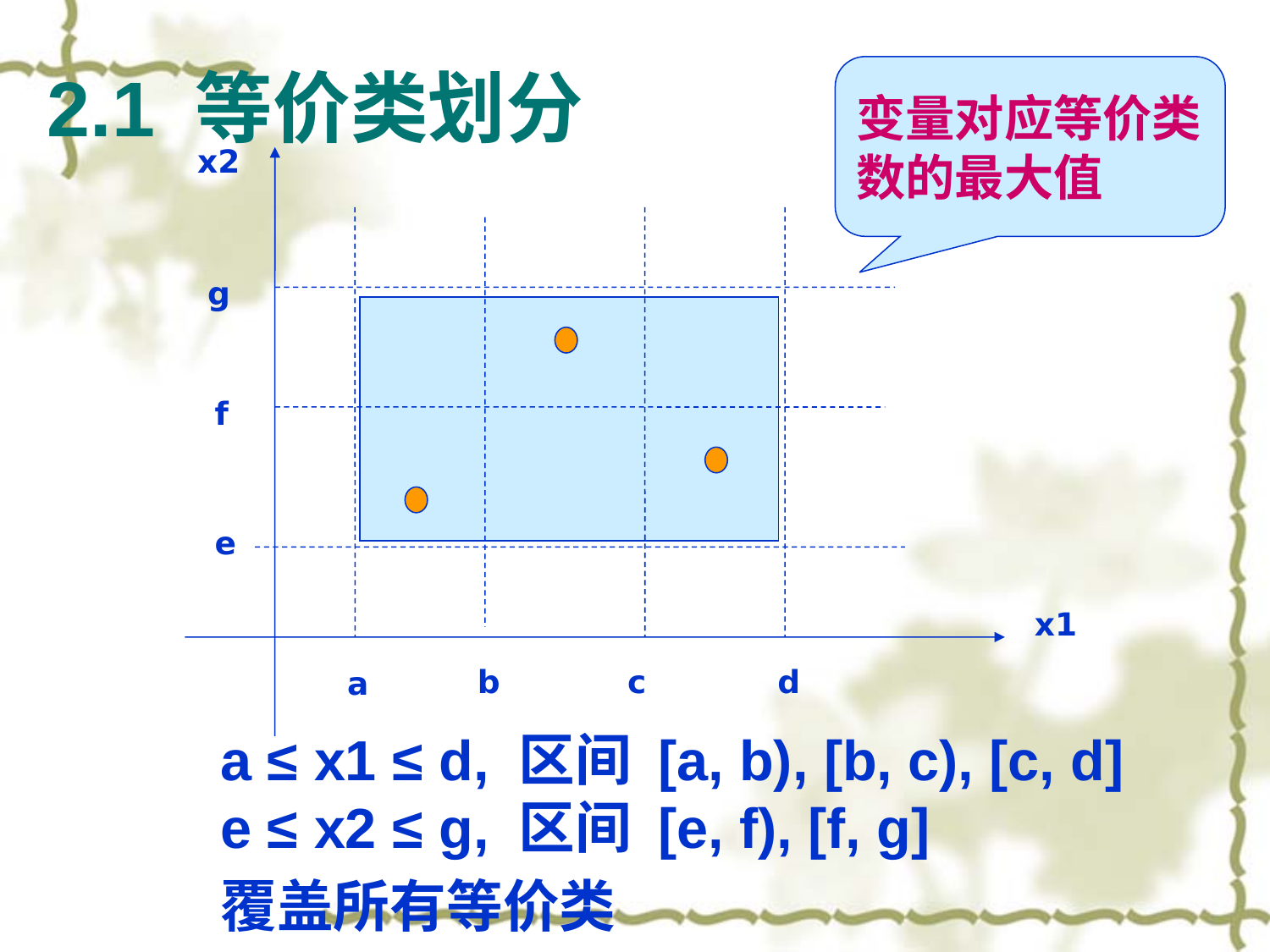

# 2.1 等价类划分
变量对应等价类
数的最大值
x2

g

f

e

x1

b
c
d
a
a ≤ x1 ≤ d, 区间 [a, b), [b, c), [c, d]
e ≤ x2 ≤ g, 区间 [e, f), [f, g]
覆盖所有等价类